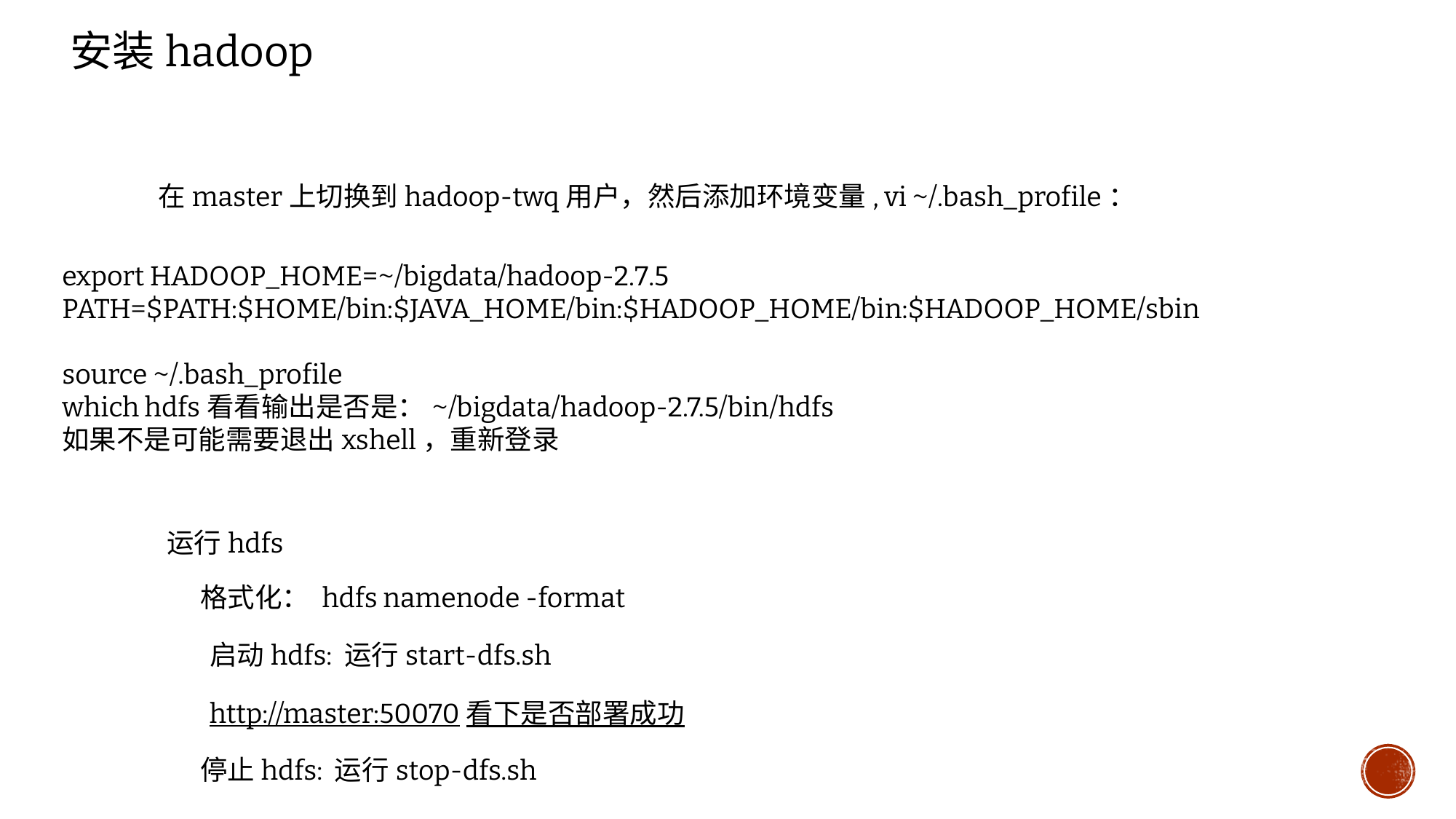

安装hadoop
在master上切换到hadoop-twq用户，然后添加环境变量, vi ~/.bash_profile：
export HADOOP_HOME=~/bigdata/hadoop-2.7.5
PATH=$PATH:$HOME/bin:$JAVA_HOME/bin:$HADOOP_HOME/bin:$HADOOP_HOME/sbin

source ~/.bash_profile
which hdfs看看输出是否是：~/bigdata/hadoop-2.7.5/bin/hdfs
如果不是可能需要退出xshell，重新登录
运行hdfs
格式化： hdfs namenode -format
启动hdfs: 运行start-dfs.sh
http://master:50070看下是否部署成功
停止hdfs: 运行stop-dfs.sh